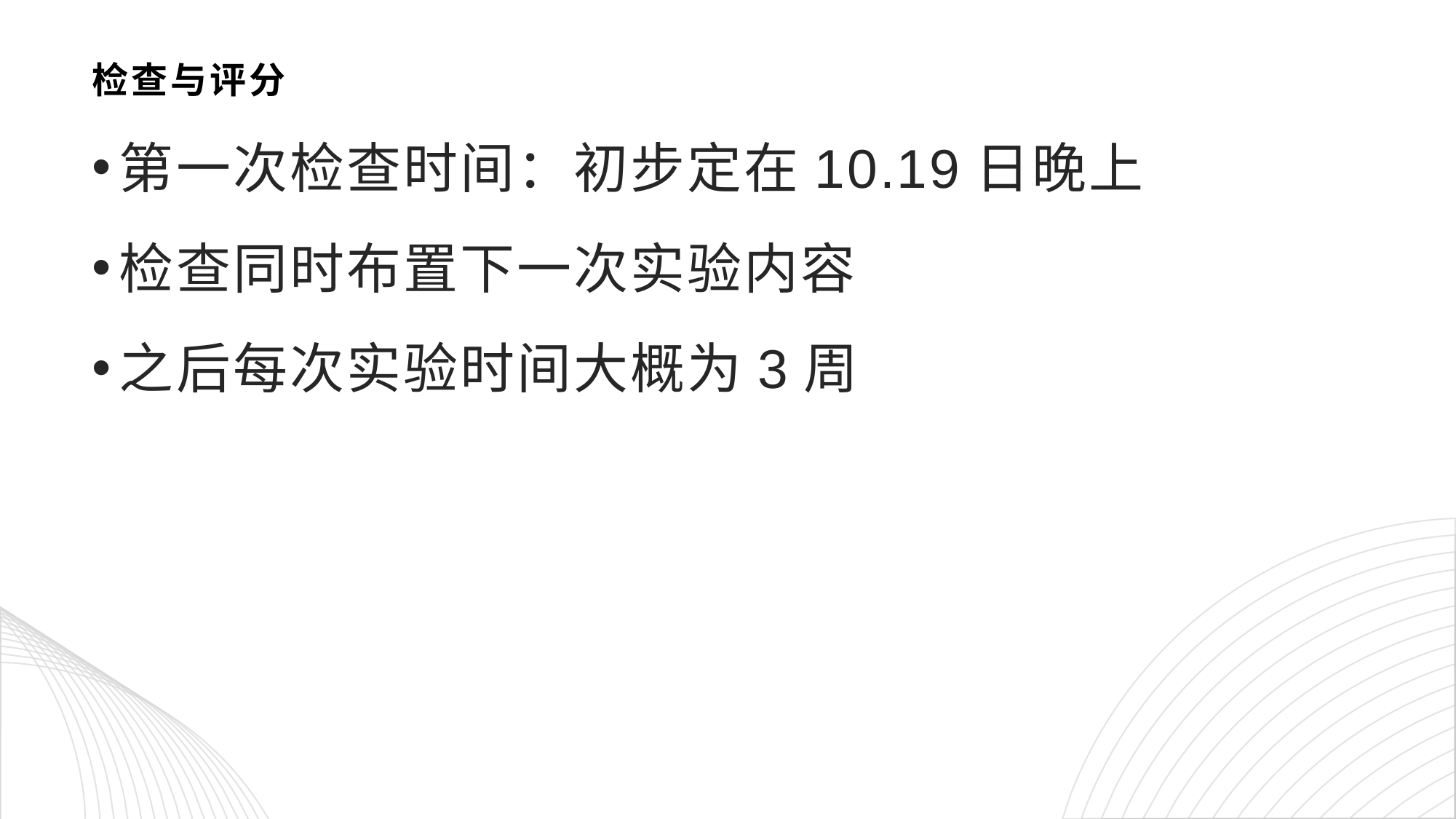

# 检查与评分
第一次检查时间：初步定在10.19日晚上
检查同时布置下一次实验内容
之后每次实验时间大概为3周